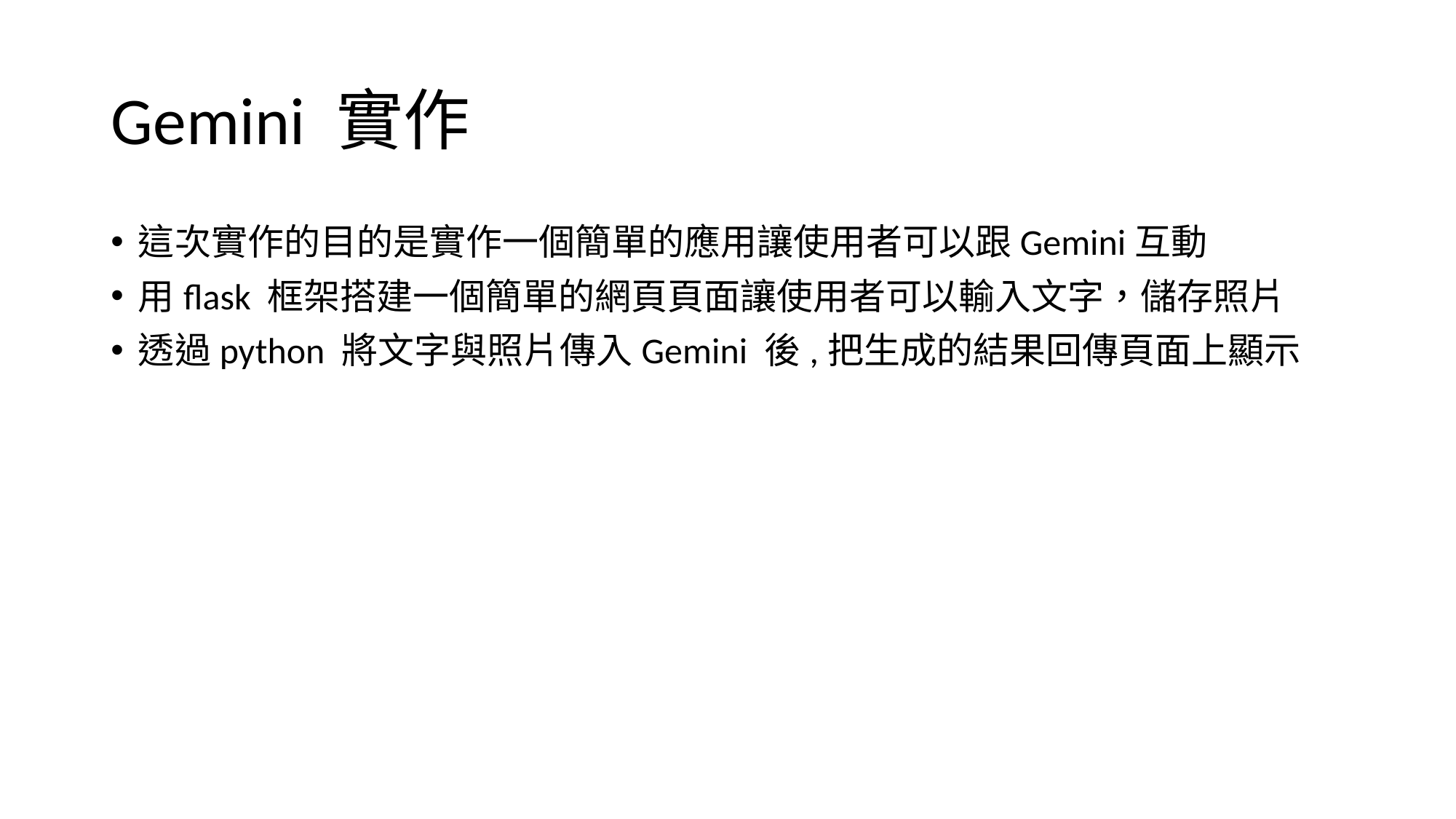

# Gemini 實作
這次實作的目的是實作一個簡單的應用讓使用者可以跟Gemini互動
用flask 框架搭建一個簡單的網頁頁面讓使用者可以輸入文字，儲存照片
透過python 將文字與照片傳入Gemini 後,把生成的結果回傳頁面上顯示